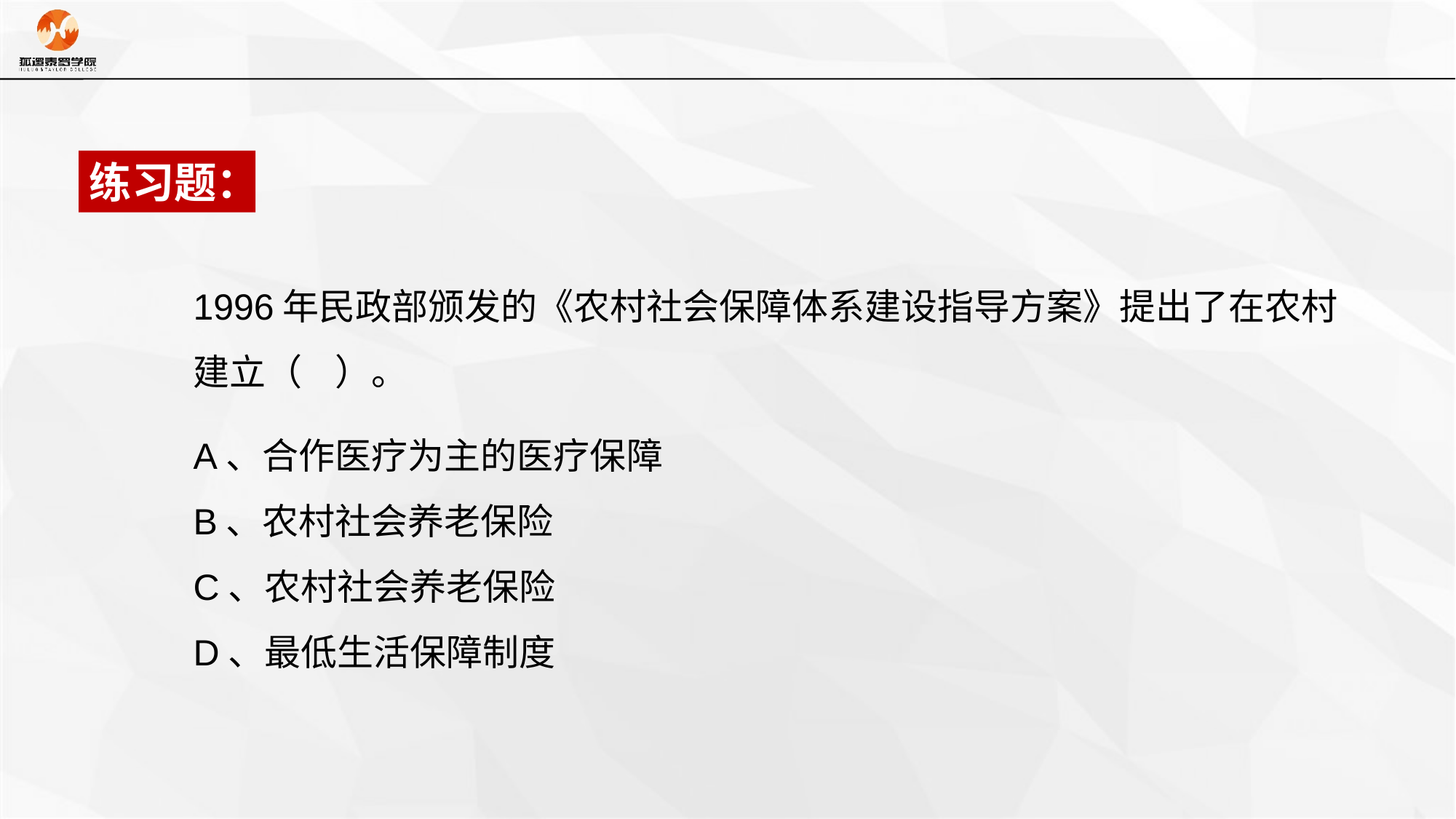

练习题：
1996年民政部颁发的《农村社会保障体系建设指导方案》提出了在农村建立（    ）。
A、合作医疗为主的医疗保障
B、农村社会养老保险
C、农村社会养老保险
D、最低生活保障制度